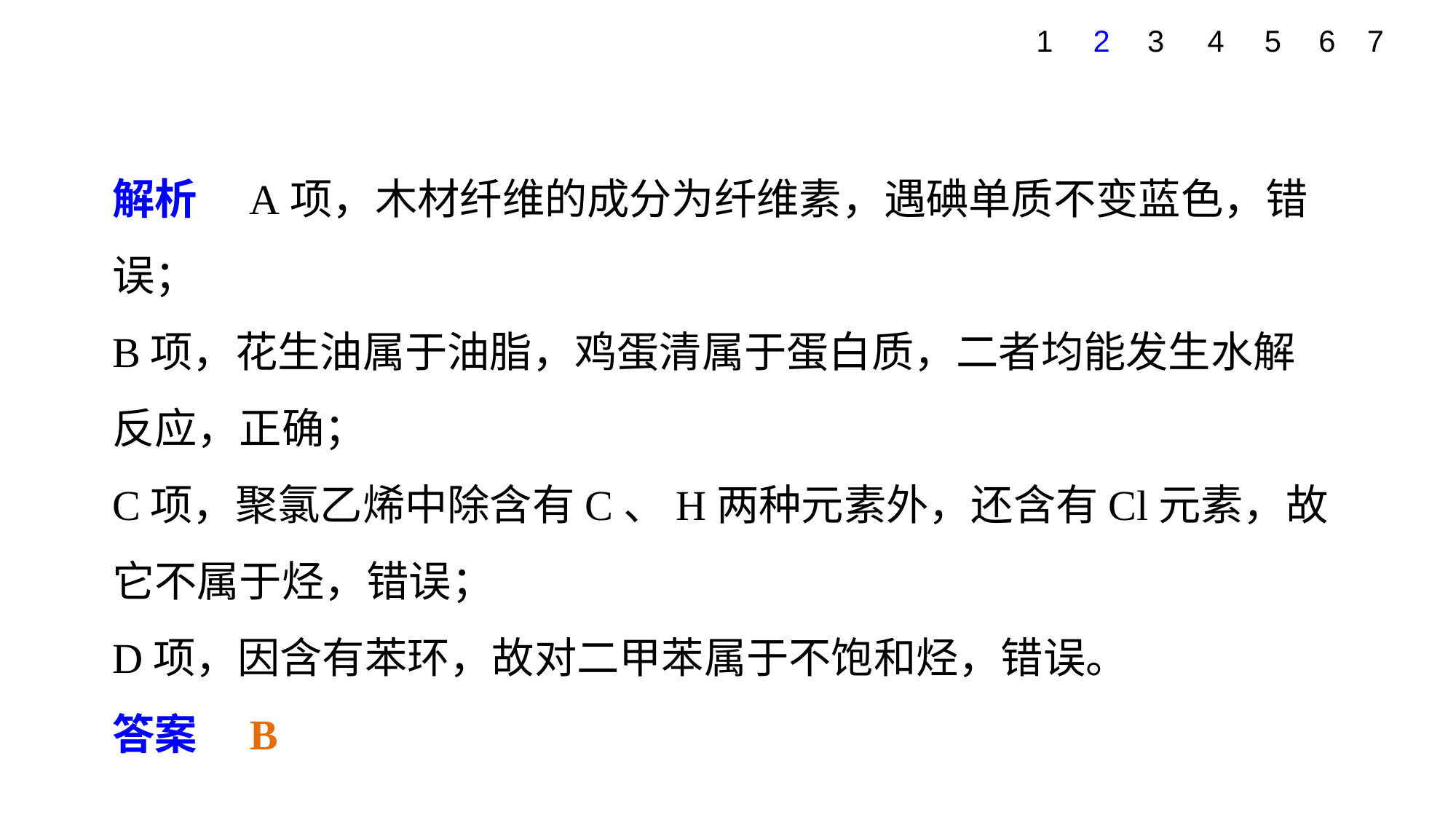

7
1
2
3
4
5
6
解析　A项，木材纤维的成分为纤维素，遇碘单质不变蓝色，错误；
B项，花生油属于油脂，鸡蛋清属于蛋白质，二者均能发生水解反应，正确；
C项，聚氯乙烯中除含有C、H两种元素外，还含有Cl元素，故它不属于烃，错误；
D项，因含有苯环，故对二甲苯属于不饱和烃，错误。
答案　B